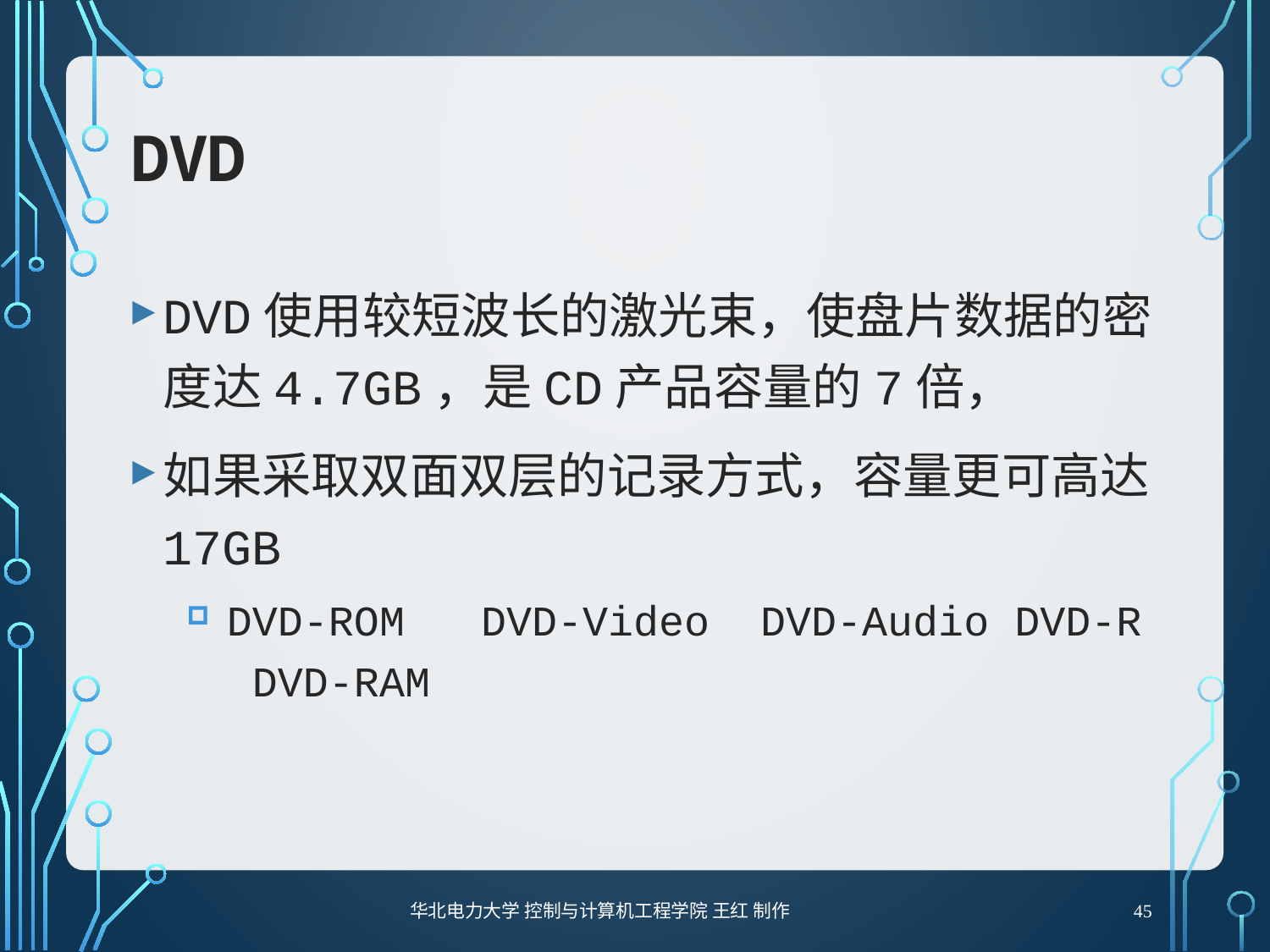

# DVD
DVD使用较短波长的激光束，使盘片数据的密度达4.7GB，是CD产品容量的7倍，
如果采取双面双层的记录方式，容量更可高达17GB
DVD-ROM   DVD-Video  DVD-Audio DVD-R   DVD-RAM

45
华北电力大学 控制与计算机工程学院 王红 制作